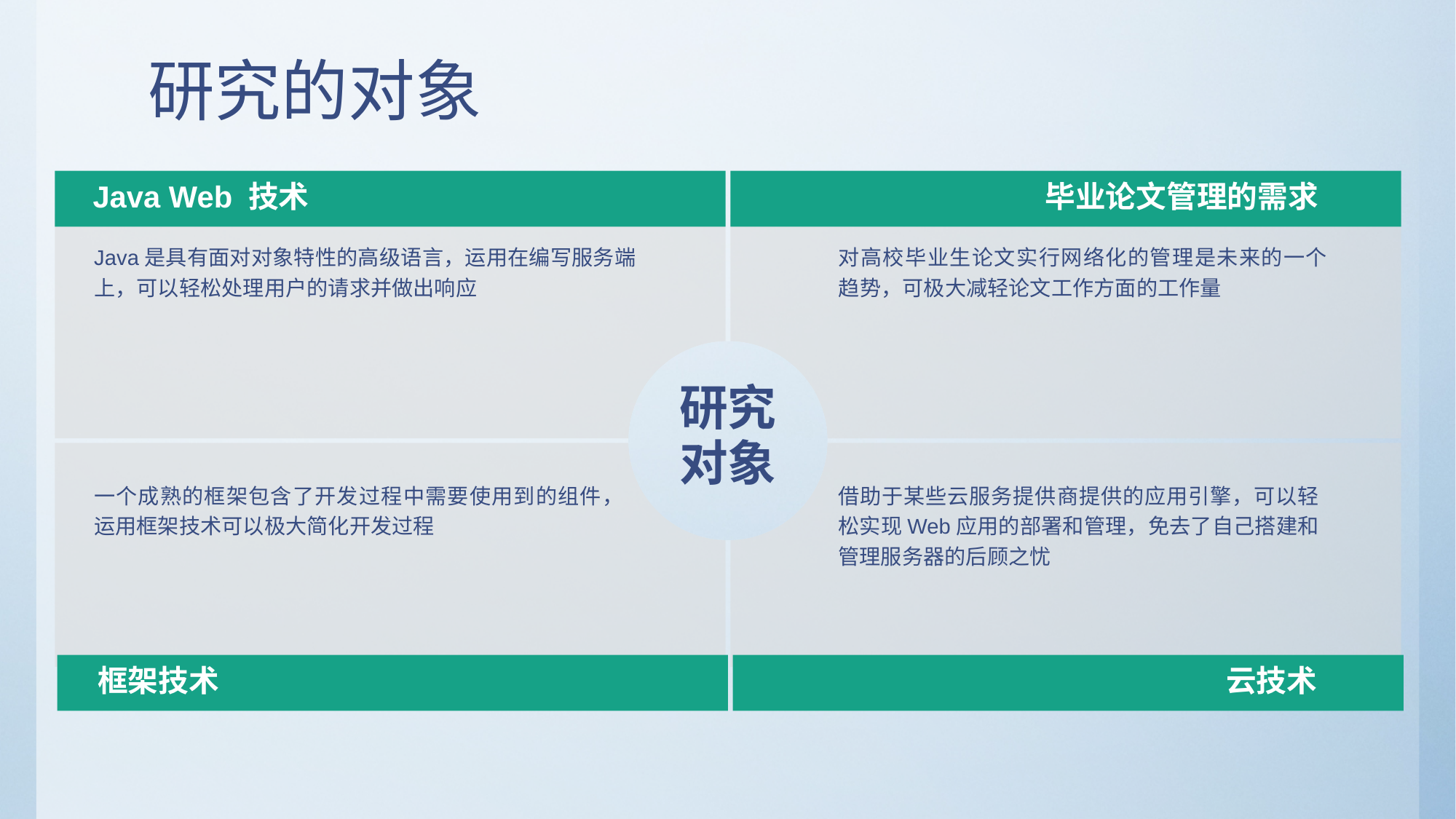

# 研究的对象
   Java Web 技术
毕业论文管理的需求ABC

Java是具有面对对象特性的高级语言，运用在编写服务端上，可以轻松处理用户的请求并做出响应
对高校毕业生论文实行网络化的管理是未来的一个趋势，可极大减轻论文工作方面的工作量
研究
对象

一个成熟的框架包含了开发过程中需要使用到的组件，运用框架技术可以极大简化开发过程
借助于某些云服务提供商提供的应用引擎，可以轻松实现Web应用的部署和管理，免去了自己搭建和管理服务器的后顾之忧
   框架技术
云技术AAA